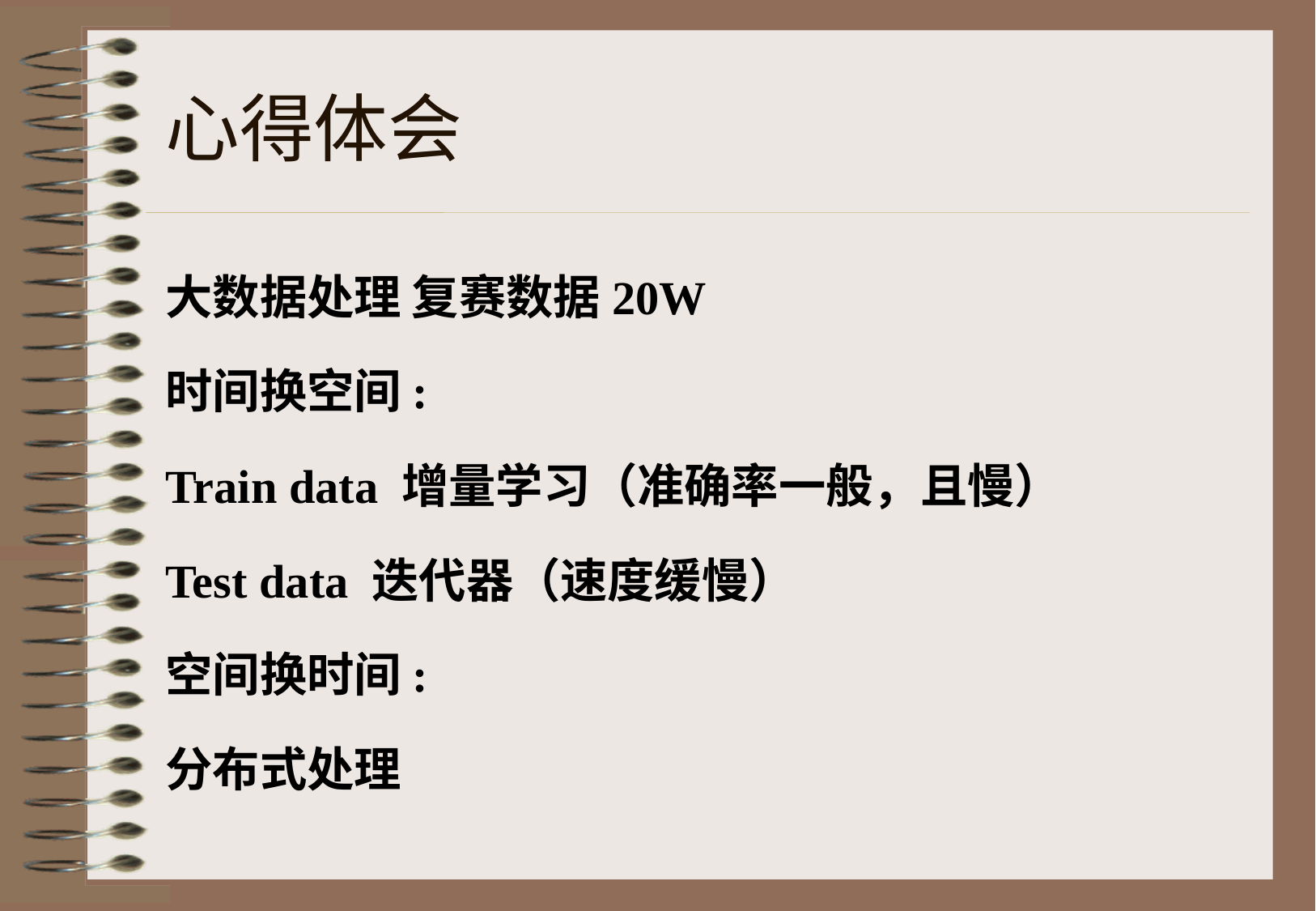

# 心得体会
大数据处理 复赛数据20W
时间换空间:
Train data 增量学习（准确率一般，且慢）
Test data 迭代器（速度缓慢）
空间换时间:
分布式处理